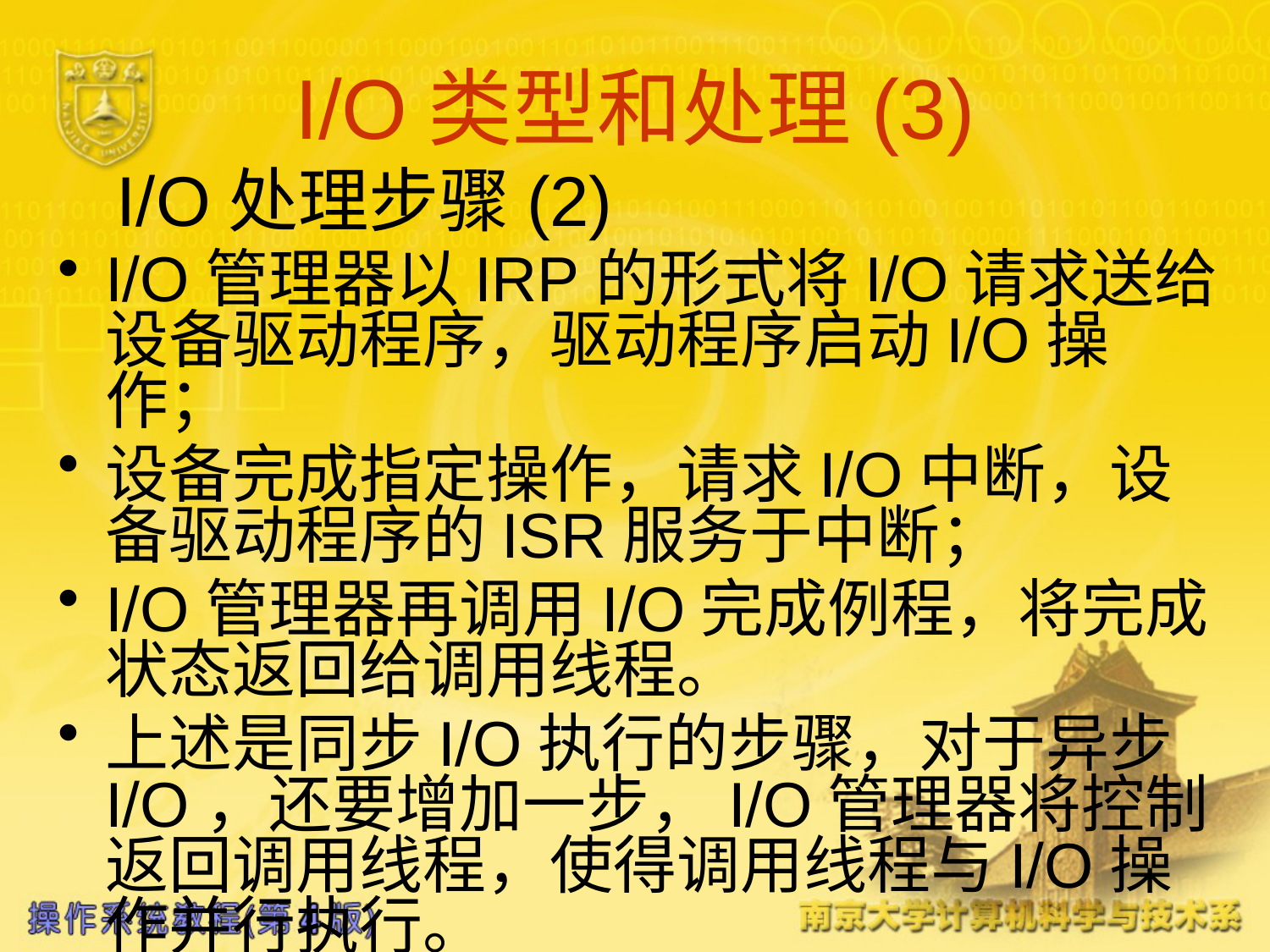

# I/O类型和处理(3)
   I/O处理步骤(2)
I/O管理器以IRP的形式将I/O请求送给设备驱动程序，驱动程序启动I/O操作；
设备完成指定操作，请求I/O中断，设备驱动程序的ISR服务于中断；
I/O管理器再调用I/O完成例程，将完成状态返回给调用线程。
上述是同步I/O执行的步骤，对于异步I/O，还要增加一步，I/O管理器将控制返回调用线程，使得调用线程与I/O操作并行执行。